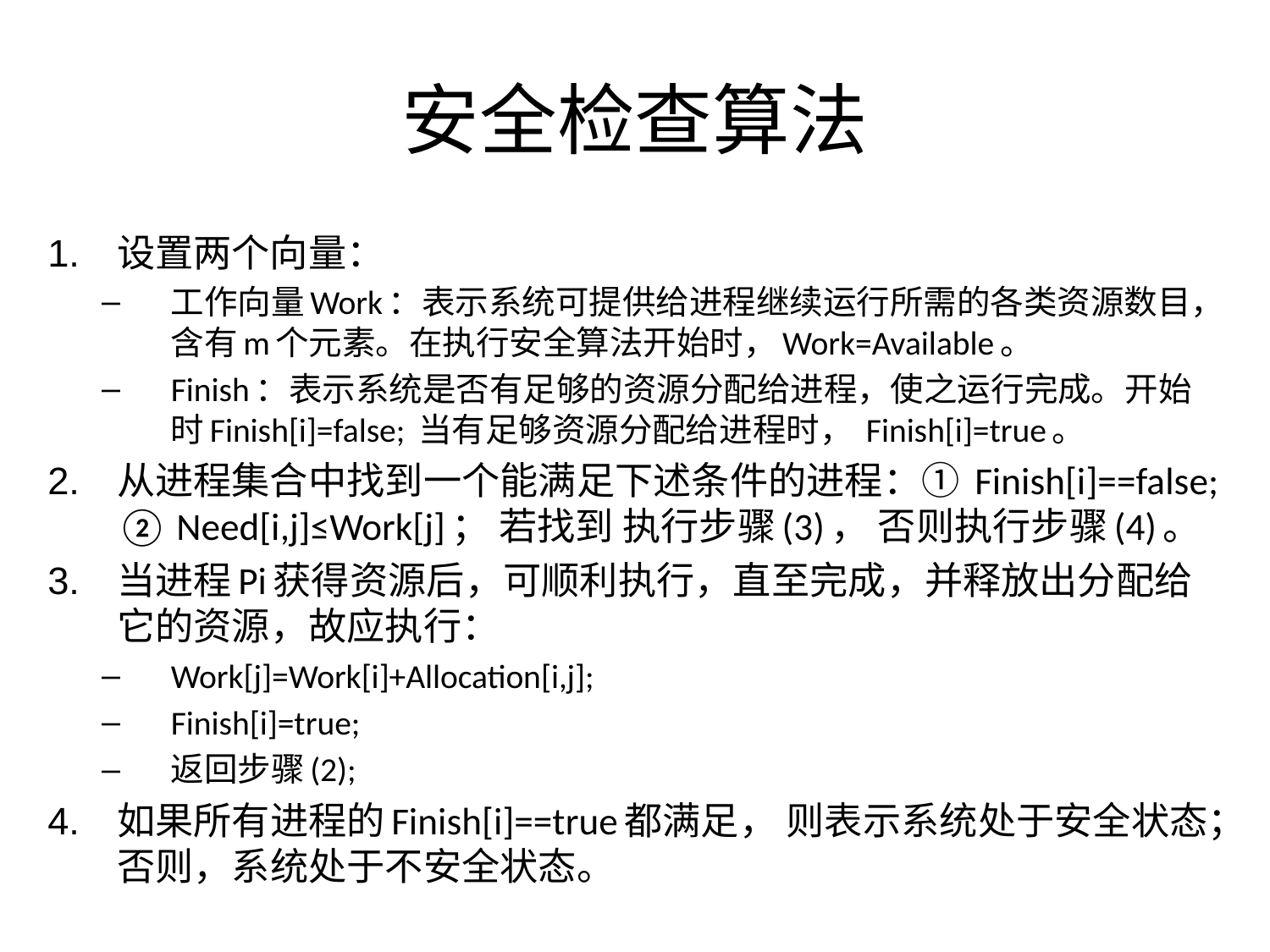

# 安全检查算法
设置两个向量：
工作向量Work：表示系统可提供给进程继续运行所需的各类资源数目，含有m个元素。在执行安全算法开始时，Work=Available。
Finish：表示系统是否有足够的资源分配给进程，使之运行完成。开始时Finish[i]=false; 当有足够资源分配给进程时， Finish[i]=true。
从进程集合中找到一个能满足下述条件的进程：① Finish[i]==false; ② Need[i,j]≤Work[j]； 若找到 执行步骤(3)， 否则执行步骤(4)。
当进程Pi获得资源后，可顺利执行，直至完成，并释放出分配给它的资源，故应执行：
Work[j]=Work[i]+Allocation[i,j];
Finish[i]=true;
返回步骤(2);
如果所有进程的Finish[i]==true都满足， 则表示系统处于安全状态；否则，系统处于不安全状态。